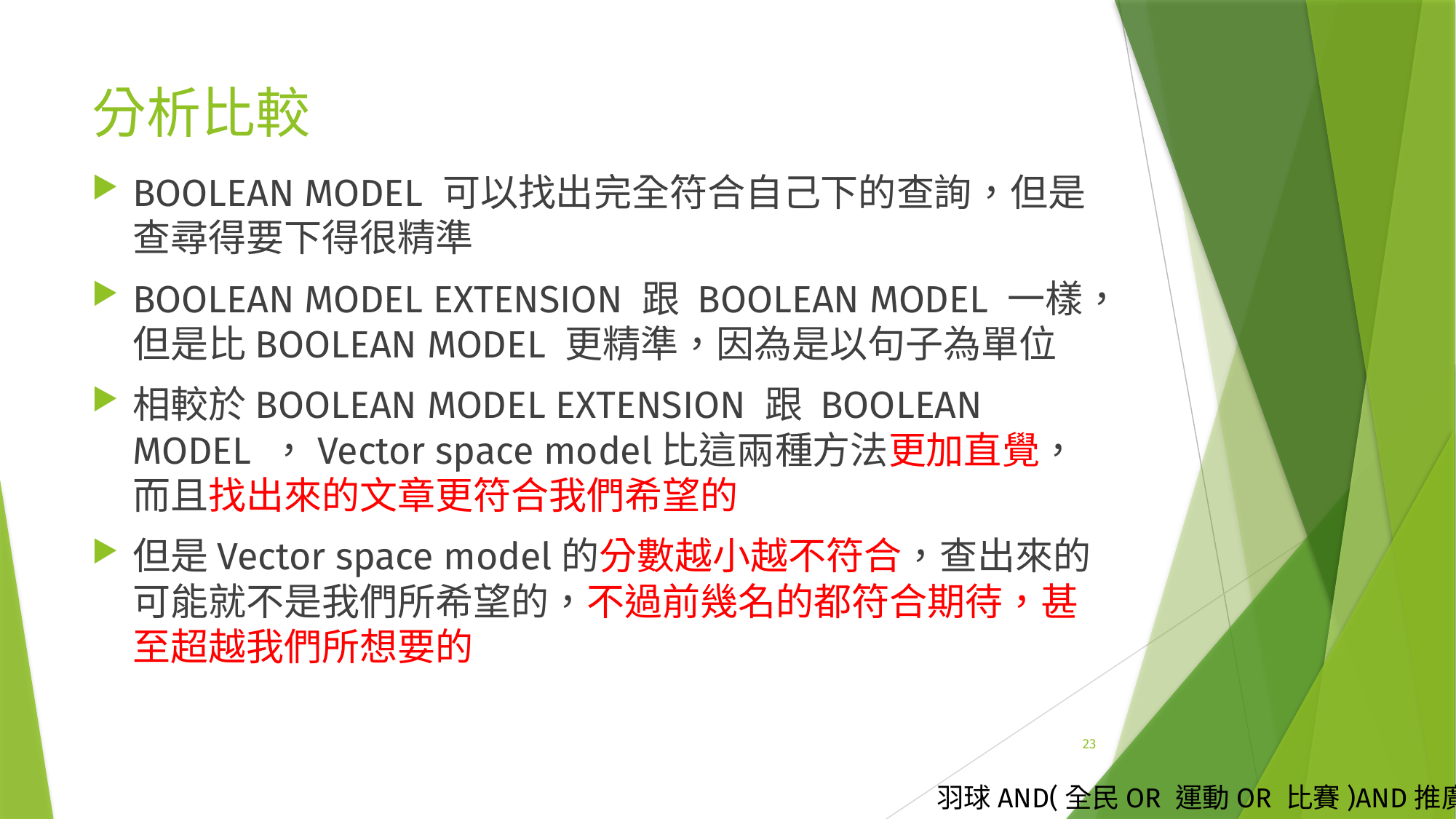

# 分析比較
BOOLEAN MODEL 可以找出完全符合自己下的查詢，但是查尋得要下得很精準
BOOLEAN MODEL EXTENSION 跟 BOOLEAN MODEL 一樣，但是比BOOLEAN MODEL 更精準，因為是以句子為單位
相較於BOOLEAN MODEL EXTENSION 跟 BOOLEAN MODEL ，Vector space model比這兩種方法更加直覺，而且找出來的文章更符合我們希望的
但是Vector space model的分數越小越不符合，查出來的可能就不是我們所希望的，不過前幾名的都符合期待，甚至超越我們所想要的

23